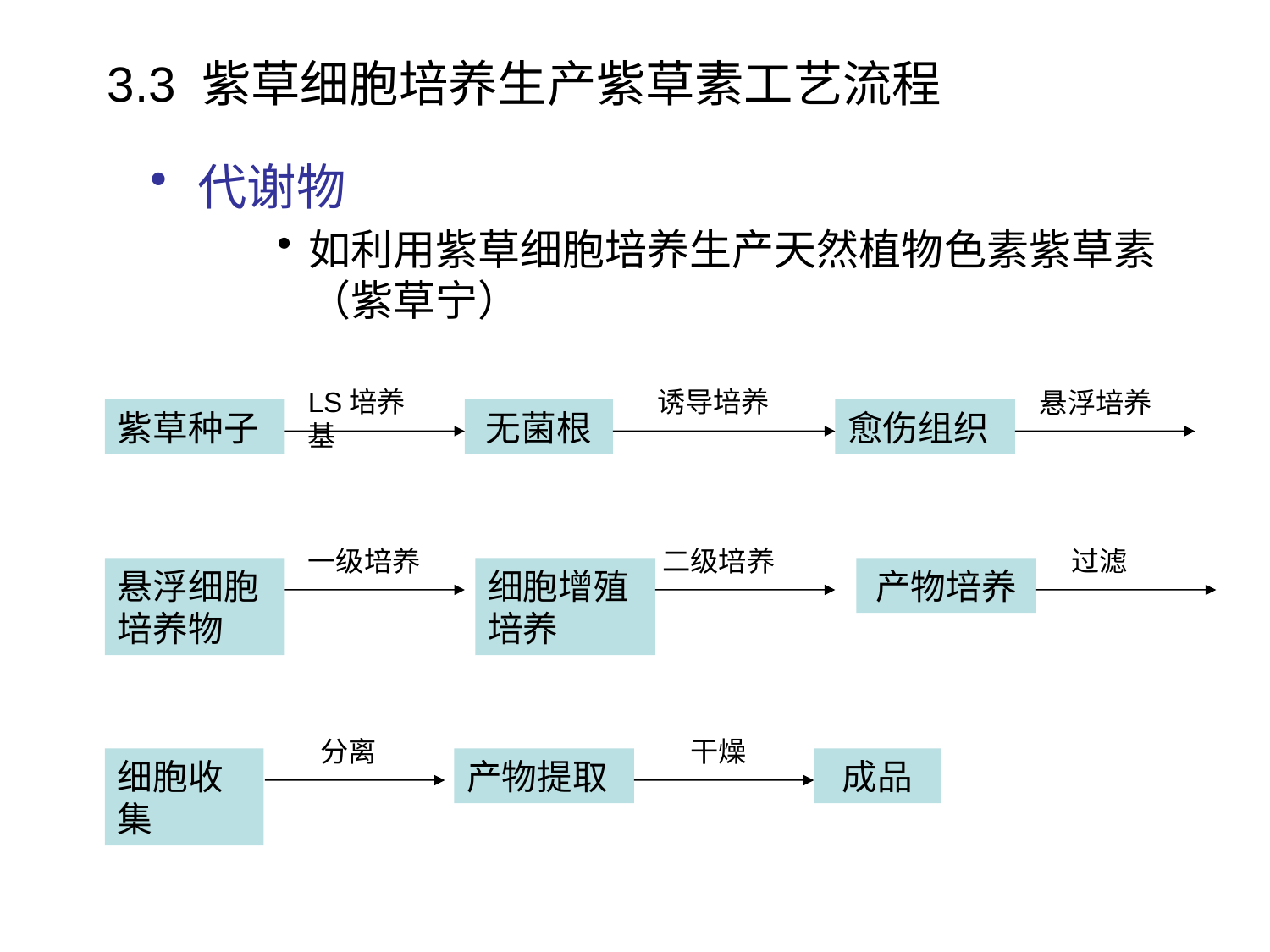

3.3 紫草细胞培养生产紫草素工艺流程
代谢物
如利用紫草细胞培养生产天然植物色素紫草素（紫草宁）
LS培养基
诱导培养
悬浮培养
紫草种子
无菌根
愈伤组织

一级培养
二级培养
过滤
悬浮细胞培养物
细胞增殖培养
产物培养

分离
干燥
细胞收集
产物提取
成品